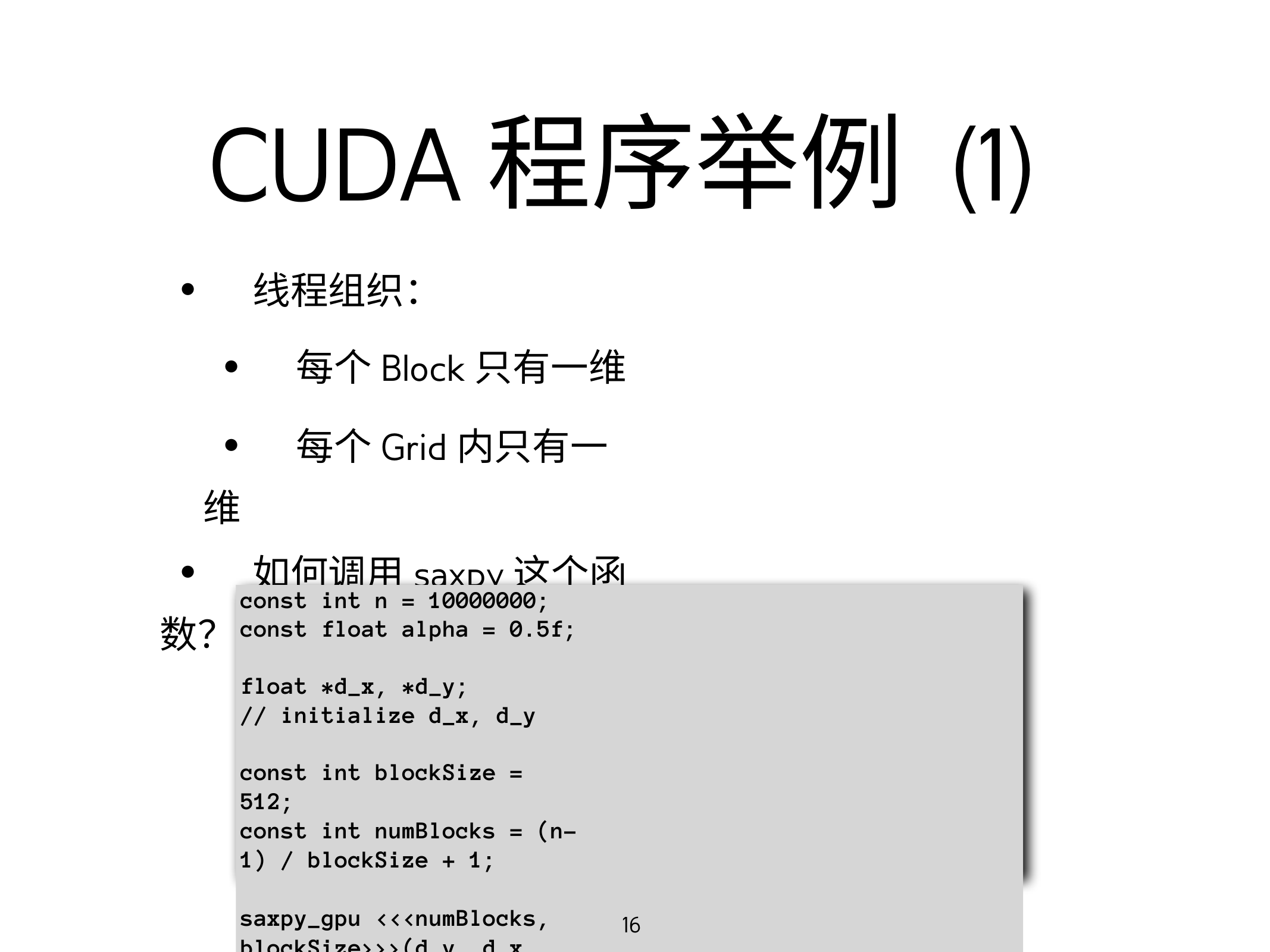

# CUDA程序举例 (1)
• 线程组织：
• 每个Block只有一维
• 每个Grid内只有一维
• 如何调用saxpy这个函数？

const int n = 10000000; const float alpha = 0.5f;

float *d_x, *d_y;
// initialize d_x, d_y

const int blockSize = 512;
const int numBlocks = (n-1) / blockSize + 1;

saxpy_gpu <<<numBlocks, blockSize>>>(d_y, d_x, alpha, n);
16